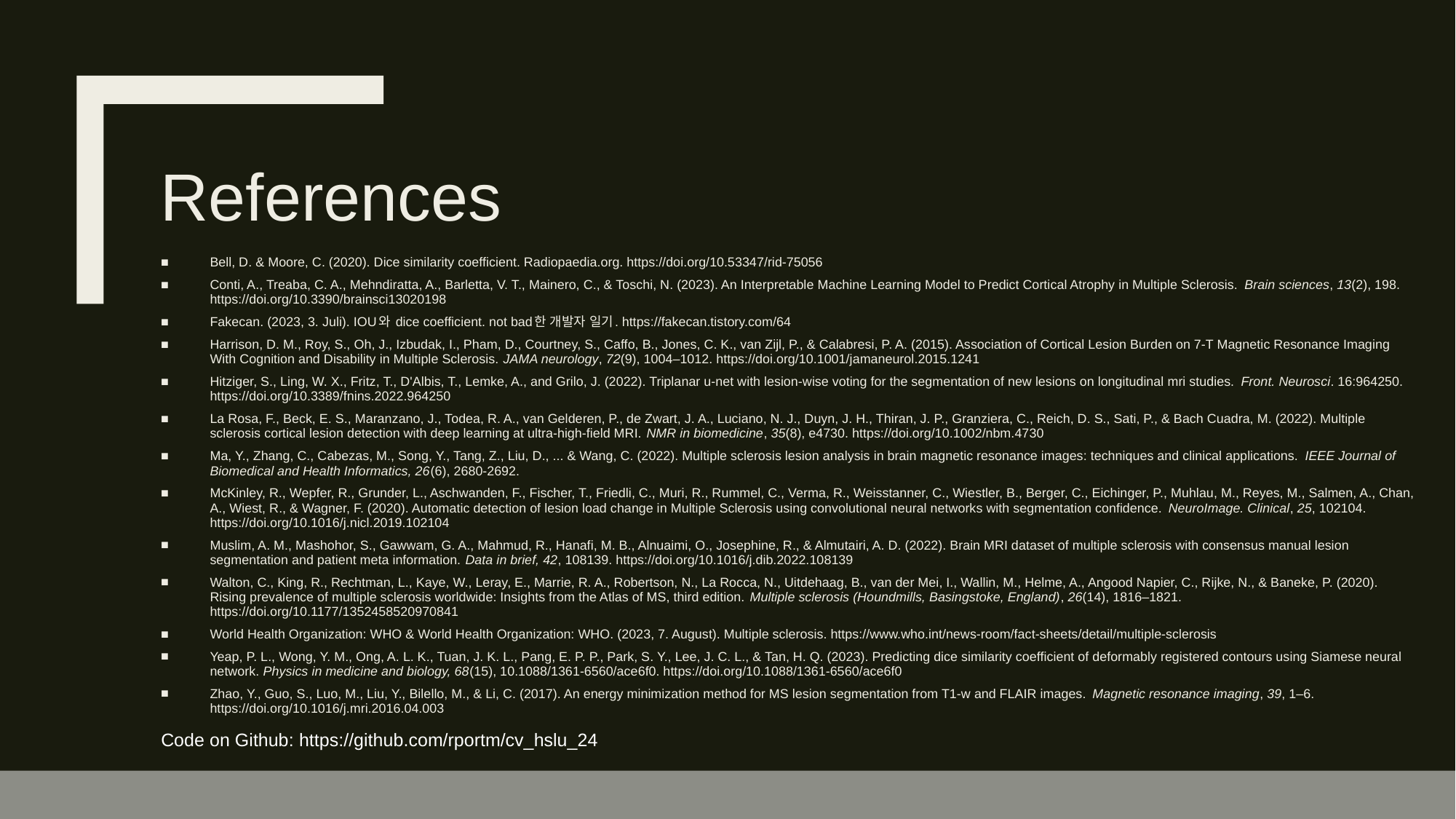

# References
Bell, D. & Moore, C. (2020). Dice similarity coefficient. Radiopaedia.org. https://doi.org/10.53347/rid-75056
Conti, A., Treaba, C. A., Mehndiratta, A., Barletta, V. T., Mainero, C., & Toschi, N. (2023). An Interpretable Machine Learning Model to Predict Cortical Atrophy in Multiple Sclerosis. Brain sciences, 13(2), 198. https://doi.org/10.3390/brainsci13020198
Fakecan. (2023, 3. Juli). IOU와 dice coefficient. not bad한 개발자 일기. https://fakecan.tistory.com/64
Harrison, D. M., Roy, S., Oh, J., Izbudak, I., Pham, D., Courtney, S., Caffo, B., Jones, C. K., van Zijl, P., & Calabresi, P. A. (2015). Association of Cortical Lesion Burden on 7-T Magnetic Resonance Imaging With Cognition and Disability in Multiple Sclerosis. JAMA neurology, 72(9), 1004–1012. https://doi.org/10.1001/jamaneurol.2015.1241
Hitziger, S., Ling, W. X., Fritz, T., D'Albis, T., Lemke, A., and Grilo, J. (2022). Triplanar u-net with lesion-wise voting for the segmentation of new lesions on longitudinal mri studies. Front. Neurosci. 16:964250. https://doi.org/10.3389/fnins.2022.964250
La Rosa, F., Beck, E. S., Maranzano, J., Todea, R. A., van Gelderen, P., de Zwart, J. A., Luciano, N. J., Duyn, J. H., Thiran, J. P., Granziera, C., Reich, D. S., Sati, P., & Bach Cuadra, M. (2022). Multiple sclerosis cortical lesion detection with deep learning at ultra-high-field MRI. NMR in biomedicine, 35(8), e4730. https://doi.org/10.1002/nbm.4730
Ma, Y., Zhang, C., Cabezas, M., Song, Y., Tang, Z., Liu, D., ... & Wang, C. (2022). Multiple sclerosis lesion analysis in brain magnetic resonance images: techniques and clinical applications. IEEE Journal of Biomedical and Health Informatics, 26(6), 2680-2692.
McKinley, R., Wepfer, R., Grunder, L., Aschwanden, F., Fischer, T., Friedli, C., Muri, R., Rummel, C., Verma, R., Weisstanner, C., Wiestler, B., Berger, C., Eichinger, P., Muhlau, M., Reyes, M., Salmen, A., Chan, A., Wiest, R., & Wagner, F. (2020). Automatic detection of lesion load change in Multiple Sclerosis using convolutional neural networks with segmentation confidence. NeuroImage. Clinical, 25, 102104. https://doi.org/10.1016/j.nicl.2019.102104
Muslim, A. M., Mashohor, S., Gawwam, G. A., Mahmud, R., Hanafi, M. B., Alnuaimi, O., Josephine, R., & Almutairi, A. D. (2022). Brain MRI dataset of multiple sclerosis with consensus manual lesion segmentation and patient meta information. Data in brief, 42, 108139. https://doi.org/10.1016/j.dib.2022.108139
Walton, C., King, R., Rechtman, L., Kaye, W., Leray, E., Marrie, R. A., Robertson, N., La Rocca, N., Uitdehaag, B., van der Mei, I., Wallin, M., Helme, A., Angood Napier, C., Rijke, N., & Baneke, P. (2020). Rising prevalence of multiple sclerosis worldwide: Insights from the Atlas of MS, third edition. Multiple sclerosis (Houndmills, Basingstoke, England), 26(14), 1816–1821. https://doi.org/10.1177/1352458520970841
World Health Organization: WHO & World Health Organization: WHO. (2023, 7. August). Multiple sclerosis. https://www.who.int/news-room/fact-sheets/detail/multiple-sclerosis
Yeap, P. L., Wong, Y. M., Ong, A. L. K., Tuan, J. K. L., Pang, E. P. P., Park, S. Y., Lee, J. C. L., & Tan, H. Q. (2023). Predicting dice similarity coefficient of deformably registered contours using Siamese neural network. Physics in medicine and biology, 68(15), 10.1088/1361-6560/ace6f0. https://doi.org/10.1088/1361-6560/ace6f0
Zhao, Y., Guo, S., Luo, M., Liu, Y., Bilello, M., & Li, C. (2017). An energy minimization method for MS lesion segmentation from T1-w and FLAIR images. Magnetic resonance imaging, 39, 1–6. https://doi.org/10.1016/j.mri.2016.04.003

Code on Github: https://github.com/rportm/cv_hslu_24